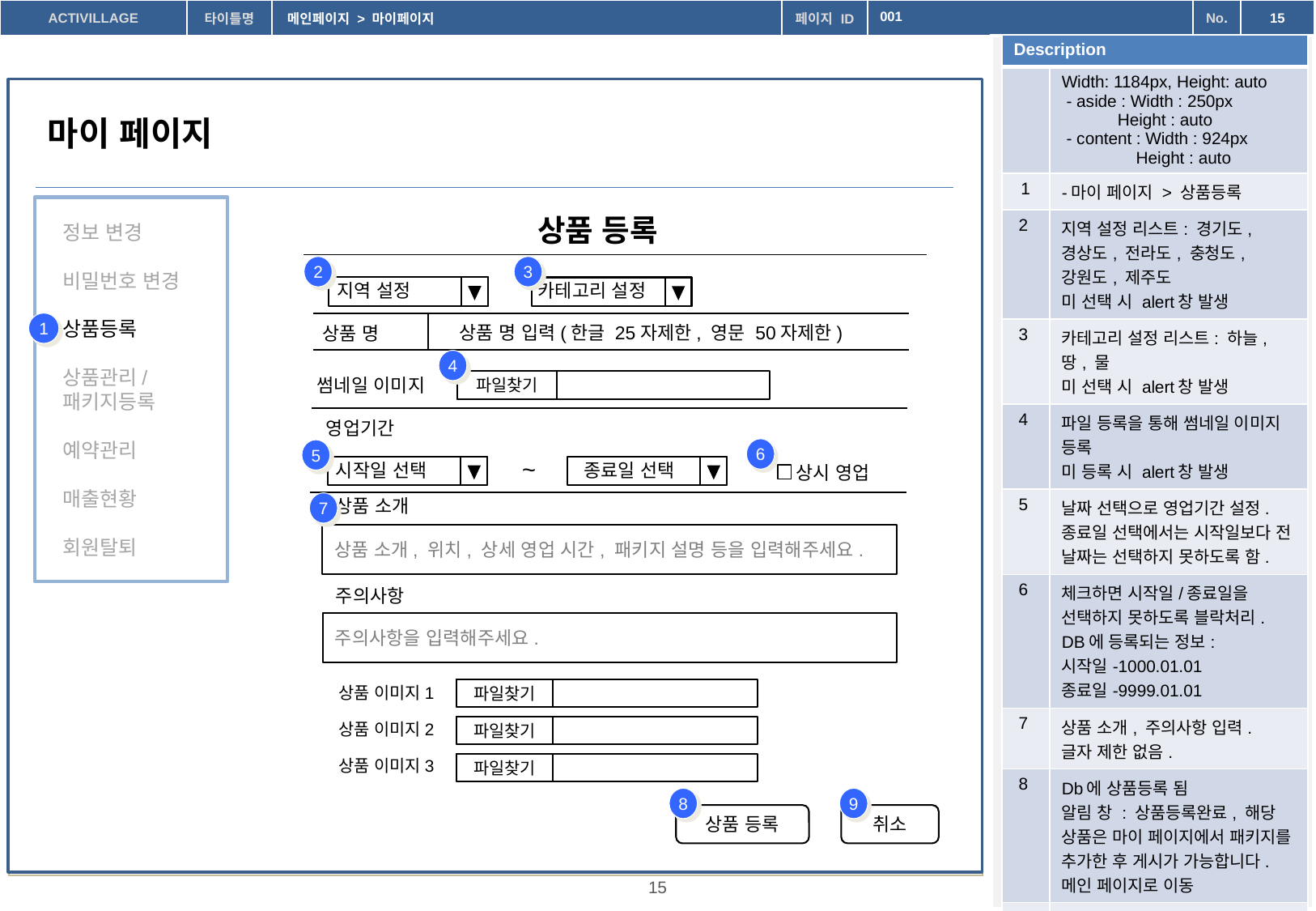

001
메인페이지 > 마이페이지
| Description |  |
| --- | --- |
|  | Width: 1184px, Height: auto - aside : Width : 250px Height : auto - content : Width : 924px Height : auto |
| 1 | -마이 페이지 > 상품등록 |
| 2 | 지역 설정 리스트: 경기도, 경상도, 전라도, 충청도, 강원도, 제주도 미 선택 시 alert창 발생 |
| 3 | 카테고리 설정 리스트: 하늘, 땅, 물 미 선택 시 alert창 발생 |
| 4 | 파일 등록을 통해 썸네일 이미지 등록 미 등록 시 alert창 발생 |
| 5 | 날짜 선택으로 영업기간 설정. 종료일 선택에서는 시작일보다 전 날짜는 선택하지 못하도록 함. |
| 6 | 체크하면 시작일/종료일을 선택하지 못하도록 블락처리. DB에 등록되는 정보: 시작일-1000.01.01 종료일-9999.01.01 |
| 7 | 상품 소개, 주의사항 입력. 글자 제한 없음. |
| 8 | Db에 상품등록 됨 알림 창 : 상품등록완료, 해당 상품은 마이 페이지에서 패키지를 추가한 후 게시가 가능합니다. 메인 페이지로 이동 |
| 9 | 메인 페이지로 이동 |

마이 페이지
  정보 변경

  비밀번호 변경

  상품등록

  상품관리/
  패키지등록

  예약관리

  매출현황

  회원탈퇴
상품 등록
2
3
지역 설정
카테고리 설정

1
상품 명 입력(한글 25자제한, 영문 50자제한)
상품 명
4
썸네일 이미지
파일찾기

영업기간
6
5
~
시작일 선택
종료일 선택
상시 영업

상품 소개
7
상품 소개, 위치, 상세 영업 시간, 패키지 설명 등을 입력해주세요.
주의사항
주의사항을 입력해주세요.
상품 이미지1
파일찾기

상품 이미지2
파일찾기

상품 이미지3
파일찾기

8
9
상품 등록
취소